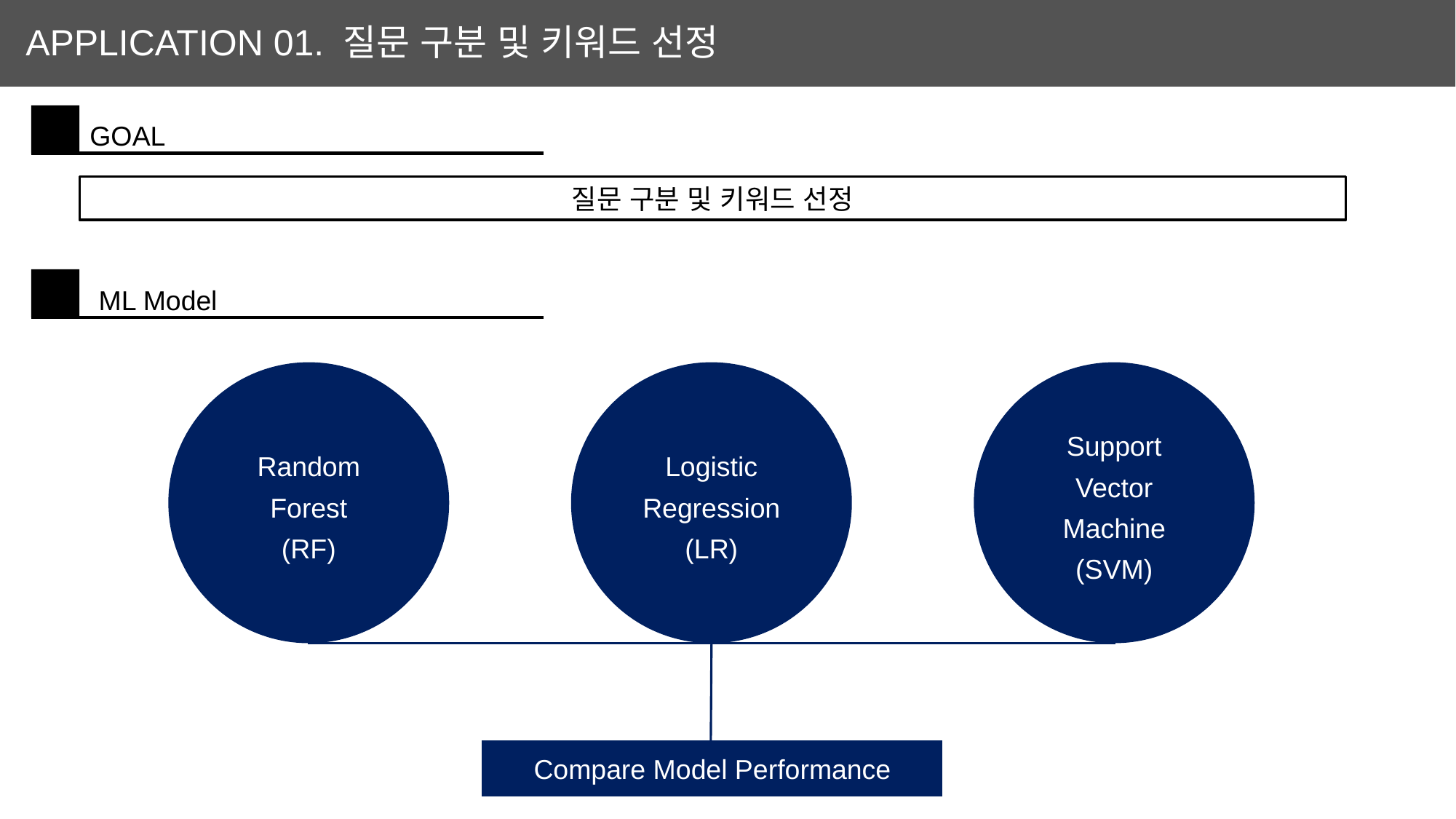

APPLICATION 01. 질문 구분 및 키워드 선정

GOAL
질문 구분 및 키워드 선정

ML Model
Random
Forest
(RF)
Logistic
Regression
(LR)
Support
Vector
Machine
(SVM)
Compare Model Performance